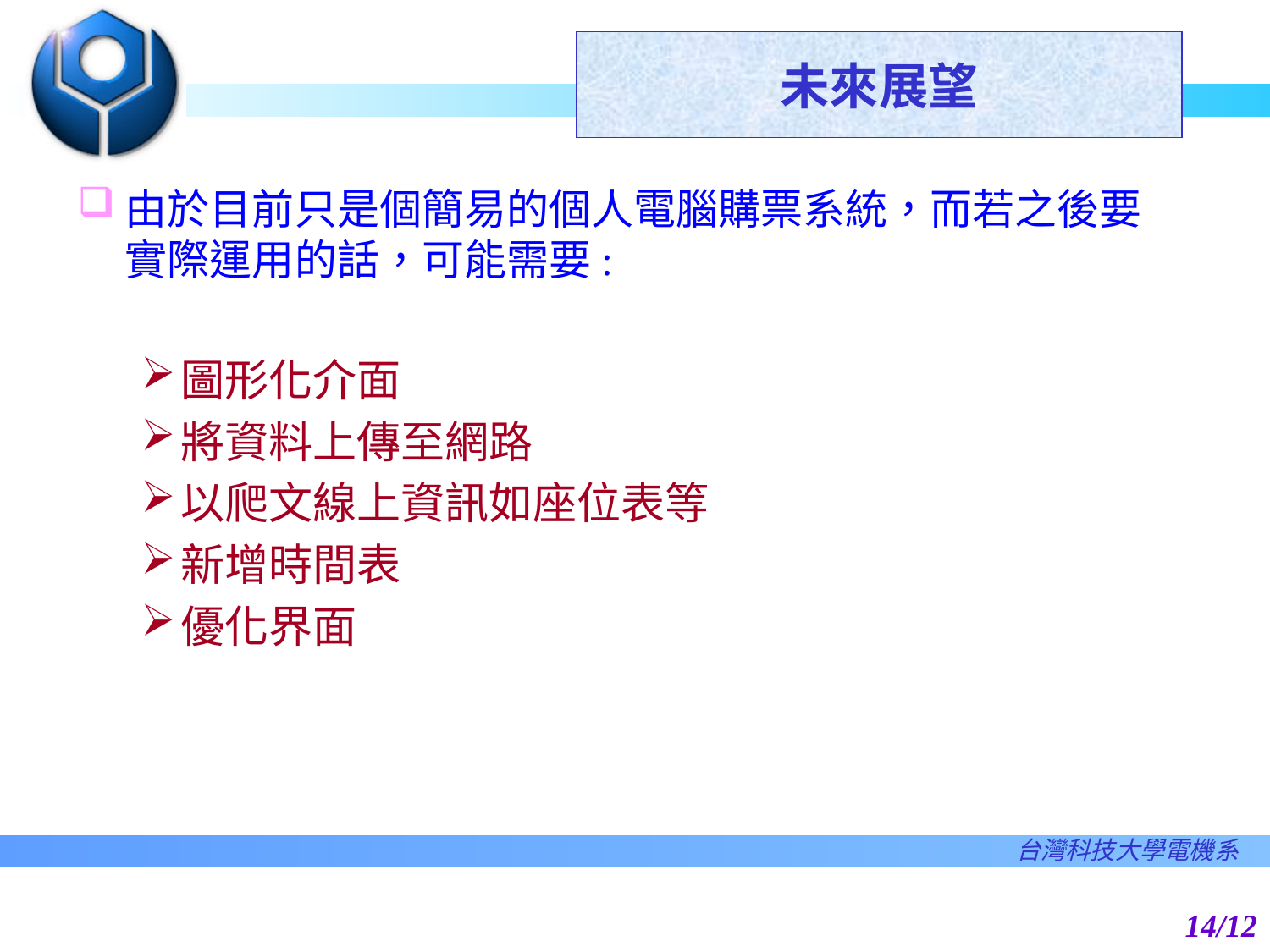

# 未來展望
由於目前只是個簡易的個人電腦購票系統，而若之後要實際運用的話，可能需要:

圖形化介面
將資料上傳至網路
以爬文線上資訊如座位表等
新增時間表
優化界面

14/12